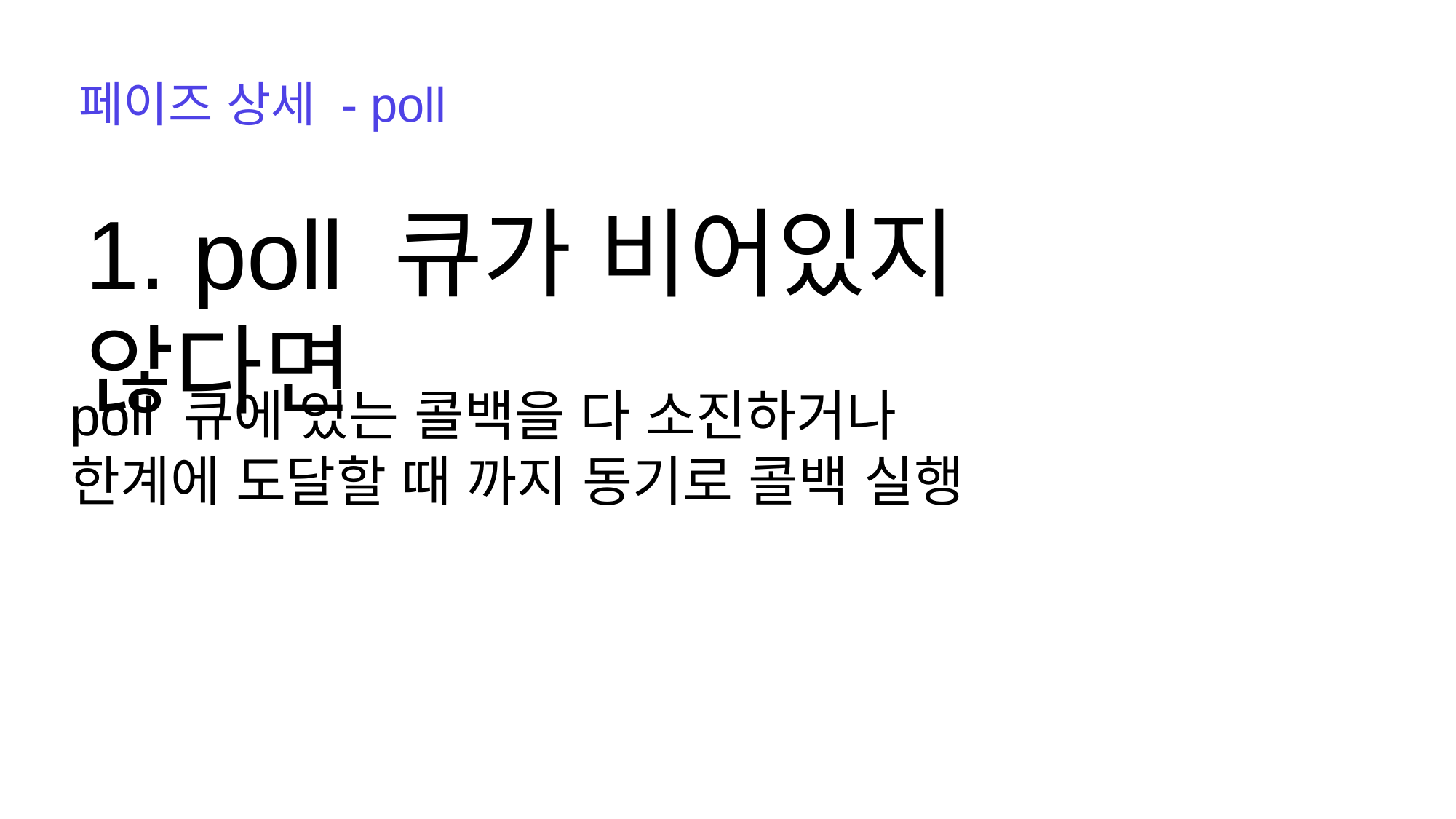

페이즈 상세 - poll
1. poll 큐가 비어있지 않다면
poll 큐에 있는 콜백을 다 소진하거나
한계에 도달할 때 까지 동기로 콜백 실행